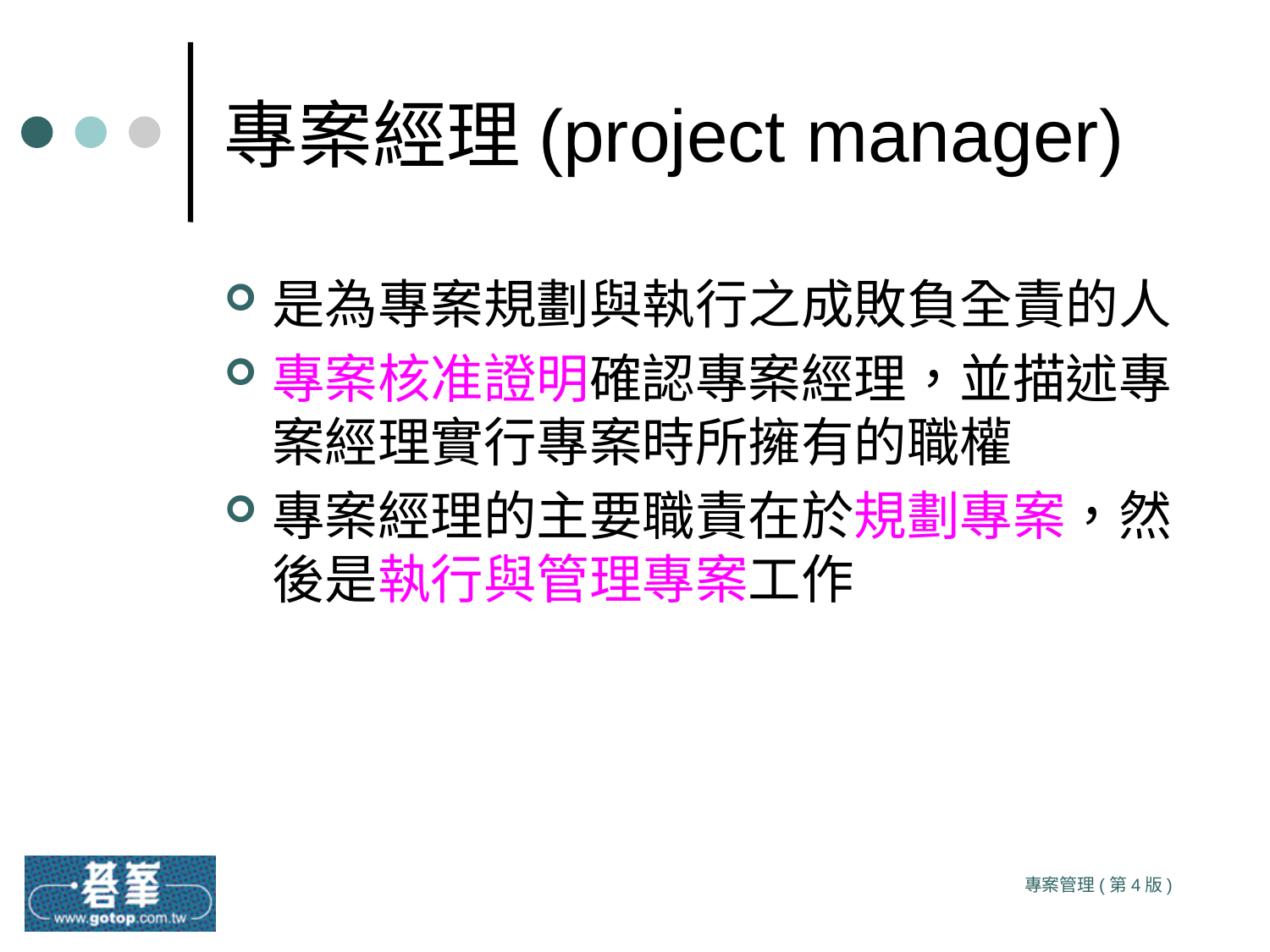

# 專案經理(project manager)
是為專案規劃與執行之成敗負全責的人
專案核准證明確認專案經理，並描述專案經理實行專案時所擁有的職權
專案經理的主要職責在於規劃專案，然後是執行與管理專案工作
專案管理(第4版)